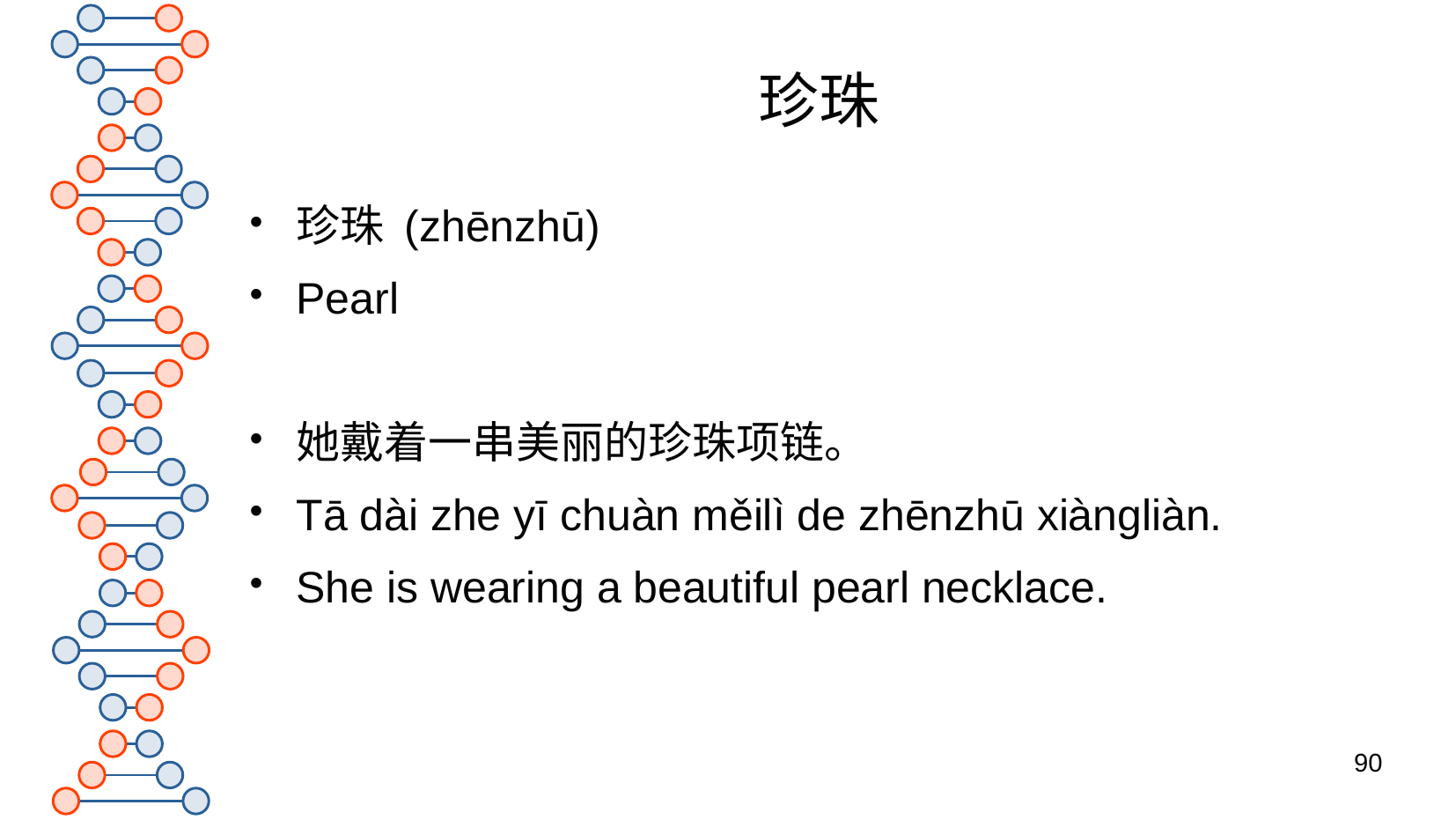

# 珍珠
珍珠 (zhēnzhū)
Pearl

她戴着一串美丽的珍珠项链。
Tā dài zhe yī chuàn měilì de zhēnzhū xiàngliàn.
She is wearing a beautiful pearl necklace.

90